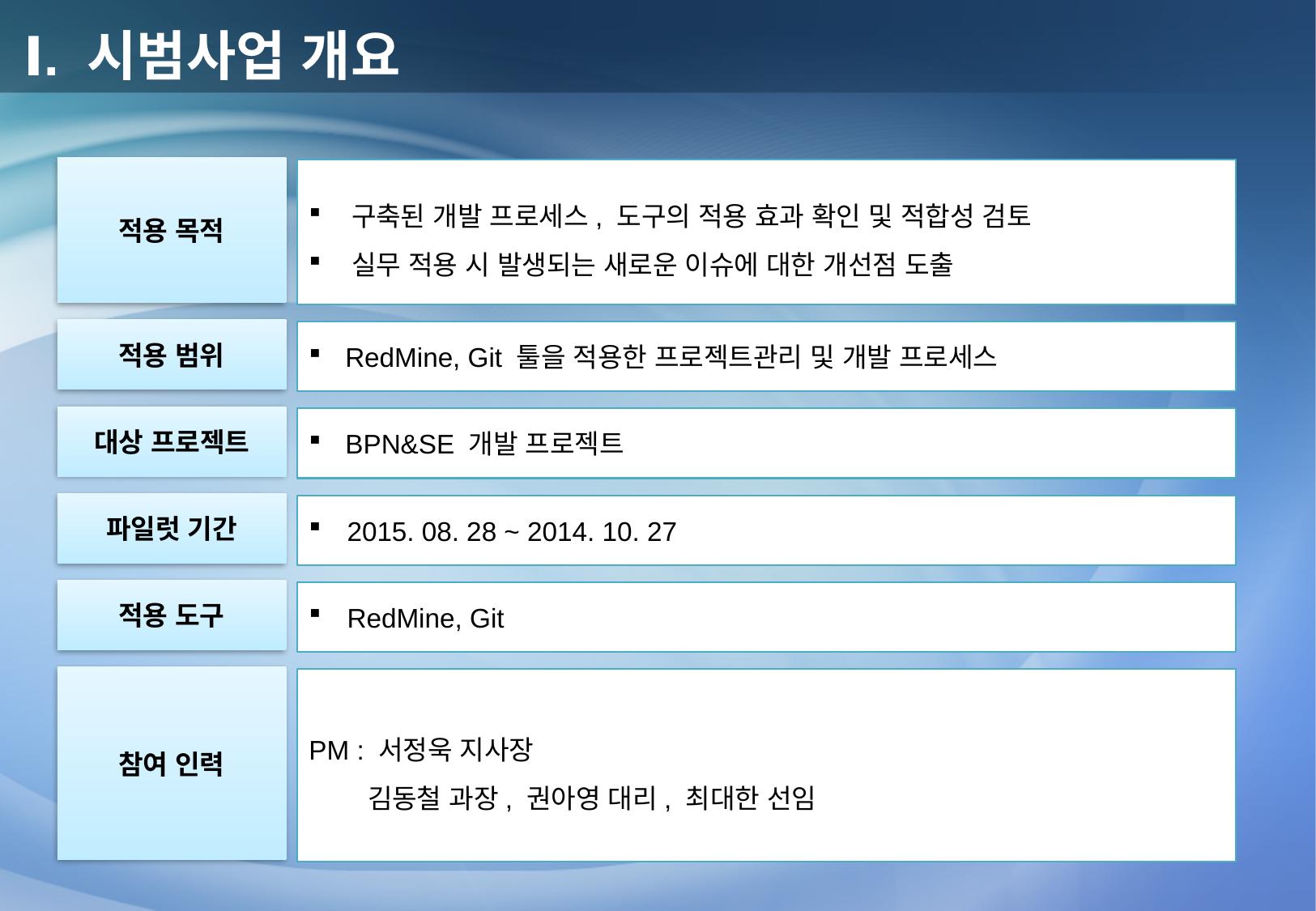

Ⅰ. 시범사업 개요
적용 목적
 구축된 개발 프로세스, 도구의 적용 효과 확인 및 적합성 검토
 실무 적용 시 발생되는 새로운 이슈에 대한 개선점 도출
적용 범위
 RedMine, Git 툴을 적용한 프로젝트관리 및 개발 프로세스
대상 프로젝트
 BPN&SE 개발 프로젝트
파일럿 기간
2015. 08. 28 ~ 2014. 10. 27
적용 도구
RedMine, Git
참여 인력
PM : 서정욱 지사장
       김동철 과장, 권아영 대리, 최대한 선임